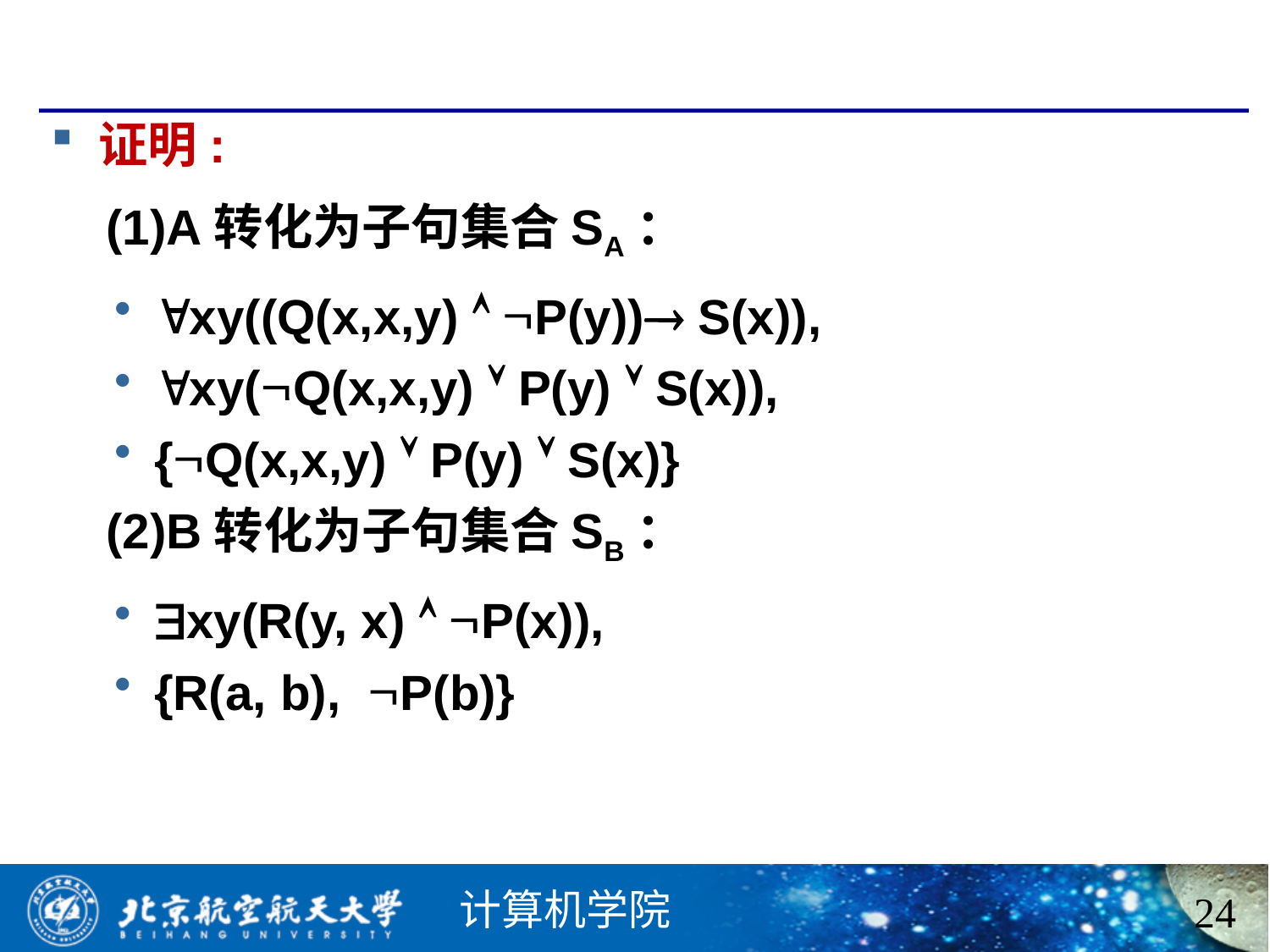

#
证明:
    (1)A转化为子句集合SA：
∀xy((Q(x,x,y) ∧ ¬P(y))→ S(x)),
∀xy(¬Q(x,x,y) ∨ P(y) ∨ S(x)),
{¬Q(x,x,y) ∨ P(y) ∨ S(x)}
    (2)B转化为子句集合SB：
∃xy(R(y, x) ∧ ¬P(x)),
{R(a, b),  ¬P(b)}